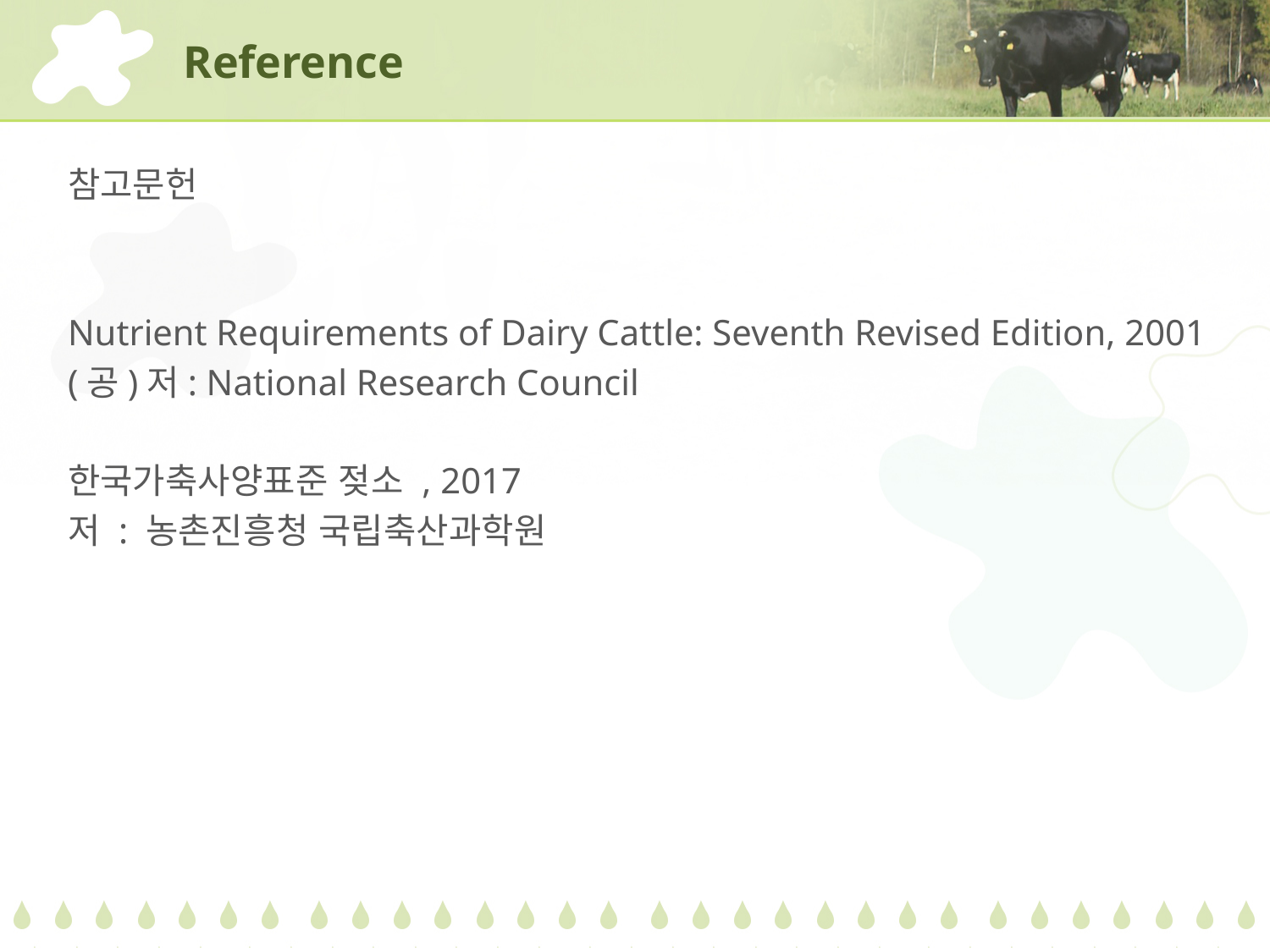

# Reference
참고문헌

Nutrient Requirements of Dairy Cattle: Seventh Revised Edition, 2001
(공)저: National Research Council

한국가축사양표준 젖소 , 2017
저 : 농촌진흥청 국립축산과학원